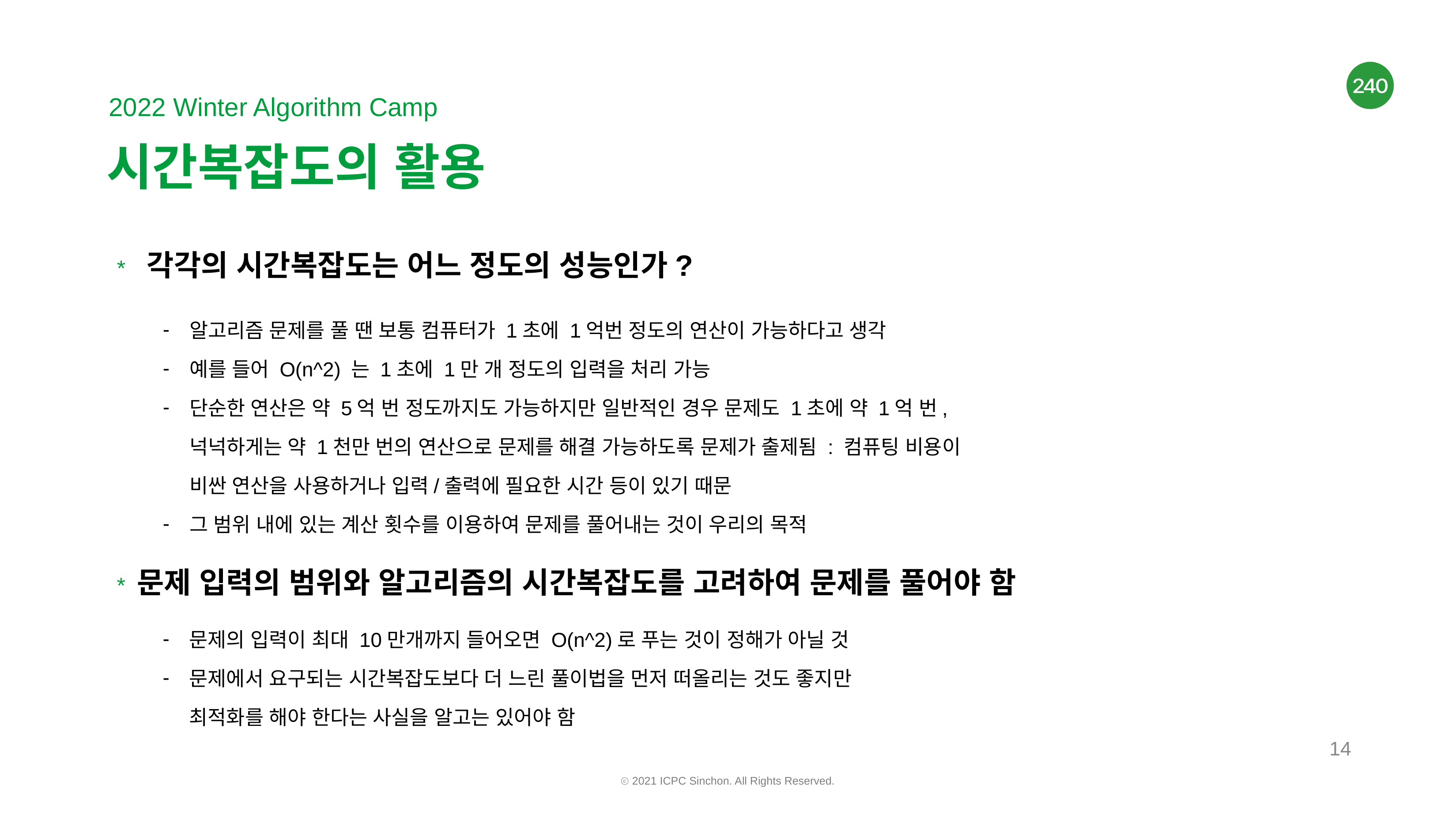

시간복잡도의 활용
*  각각의 시간복잡도는 어느 정도의 성능인가?
알고리즘 문제를 풀 땐 보통 컴퓨터가 1초에 1억번 정도의 연산이 가능하다고 생각
예를 들어 O(n^2) 는 1초에 1만 개 정도의 입력을 처리 가능
단순한 연산은 약 5억 번 정도까지도 가능하지만 일반적인 경우 문제도 1초에 약 1억 번,
넉넉하게는 약 1천만 번의 연산으로 문제를 해결 가능하도록 문제가 출제됨 : 컴퓨팅 비용이 비싼 연산을 사용하거나 입력/출력에 필요한 시간 등이 있기 때문
그 범위 내에 있는 계산 횟수를 이용하여 문제를 풀어내는 것이 우리의 목적
* 문제 입력의 범위와 알고리즘의 시간복잡도를 고려하여 문제를 풀어야 함
문제의 입력이 최대 10만개까지 들어오면 O(n^2)로 푸는 것이 정해가 아닐 것
문제에서 요구되는 시간복잡도보다 더 느린 풀이법을 먼저 떠올리는 것도 좋지만 최적화를 해야 한다는 사실을 알고는 있어야 함
14
ⓒ 2021 ICPC Sinchon. All Rights Reserved.